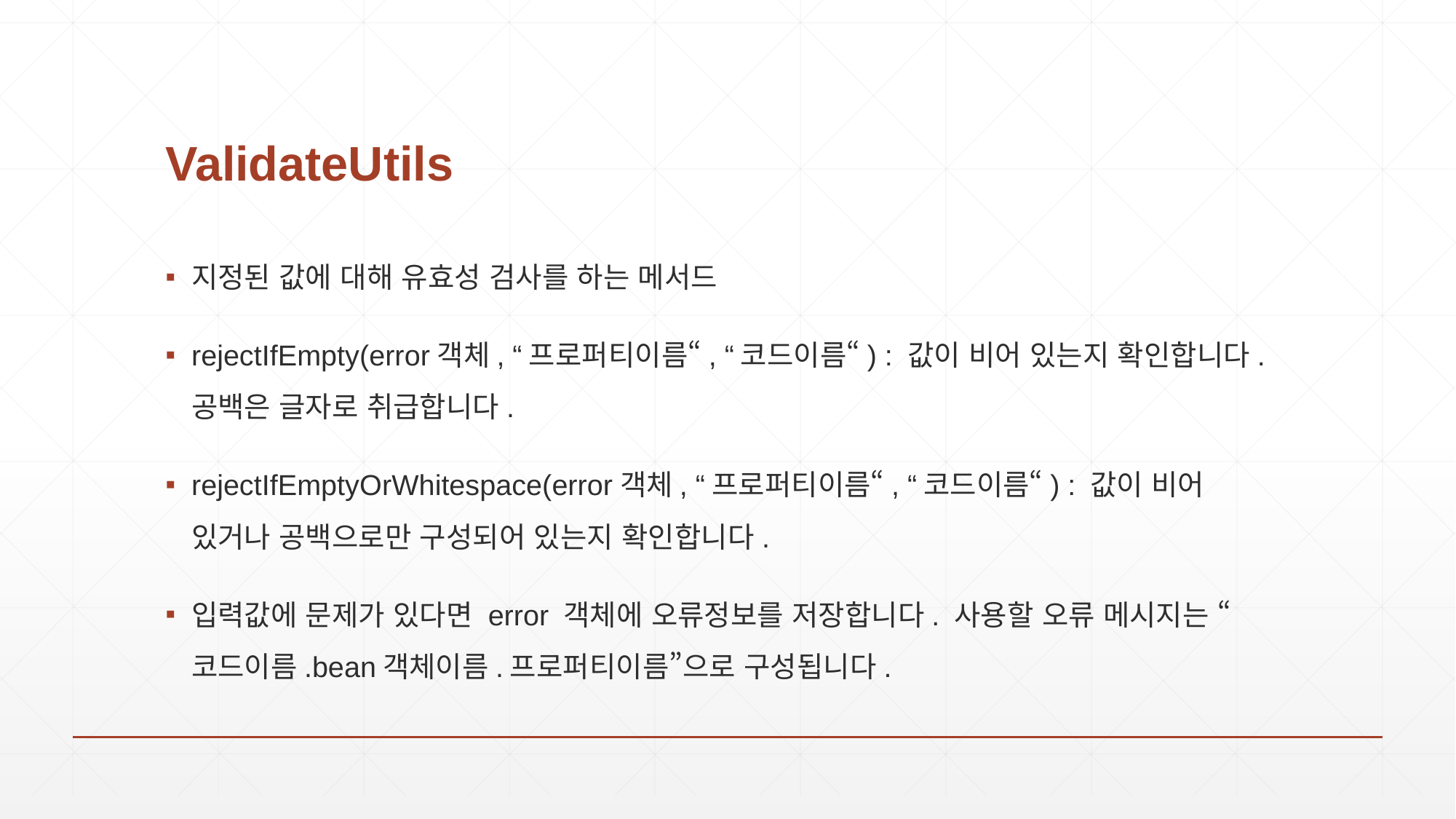

# ValidateUtils
지정된 값에 대해 유효성 검사를 하는 메서드
rejectIfEmpty(error객체, “프로퍼티이름“, “코드이름“) : 값이 비어 있는지 확인합니다. 공백은 글자로 취급합니다.
rejectIfEmptyOrWhitespace(error객체, “프로퍼티이름“, “코드이름“) : 값이 비어 있거나 공백으로만 구성되어 있는지 확인합니다.
입력값에 문제가 있다면 error 객체에 오류정보를 저장합니다. 사용할 오류 메시지는 “코드이름.bean객체이름.프로퍼티이름”으로 구성됩니다.